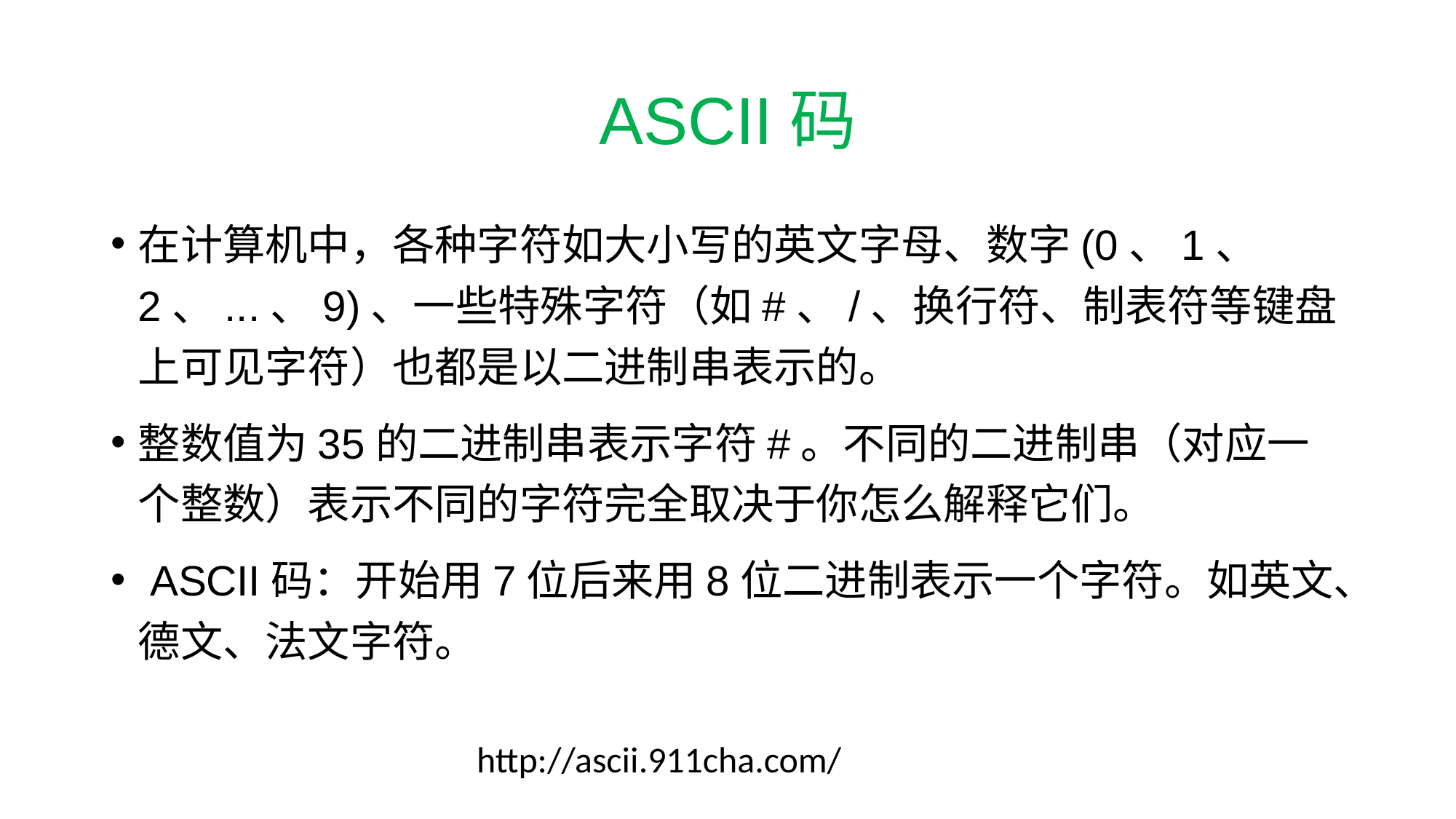

# ASCII码
在计算机中，各种字符如大小写的英文字母、数字(0、1、2、...、9)、一些特殊字符（如#、/、换行符、制表符等键盘上可见字符）也都是以二进制串表示的。
整数值为35的二进制串表示字符#。不同的二进制串（对应一个整数）表示不同的字符完全取决于你怎么解释它们。
 ASCII码：开始用7位后来用8位二进制表示一个字符。如英文、德文、法文字符。
http://ascii.911cha.com/